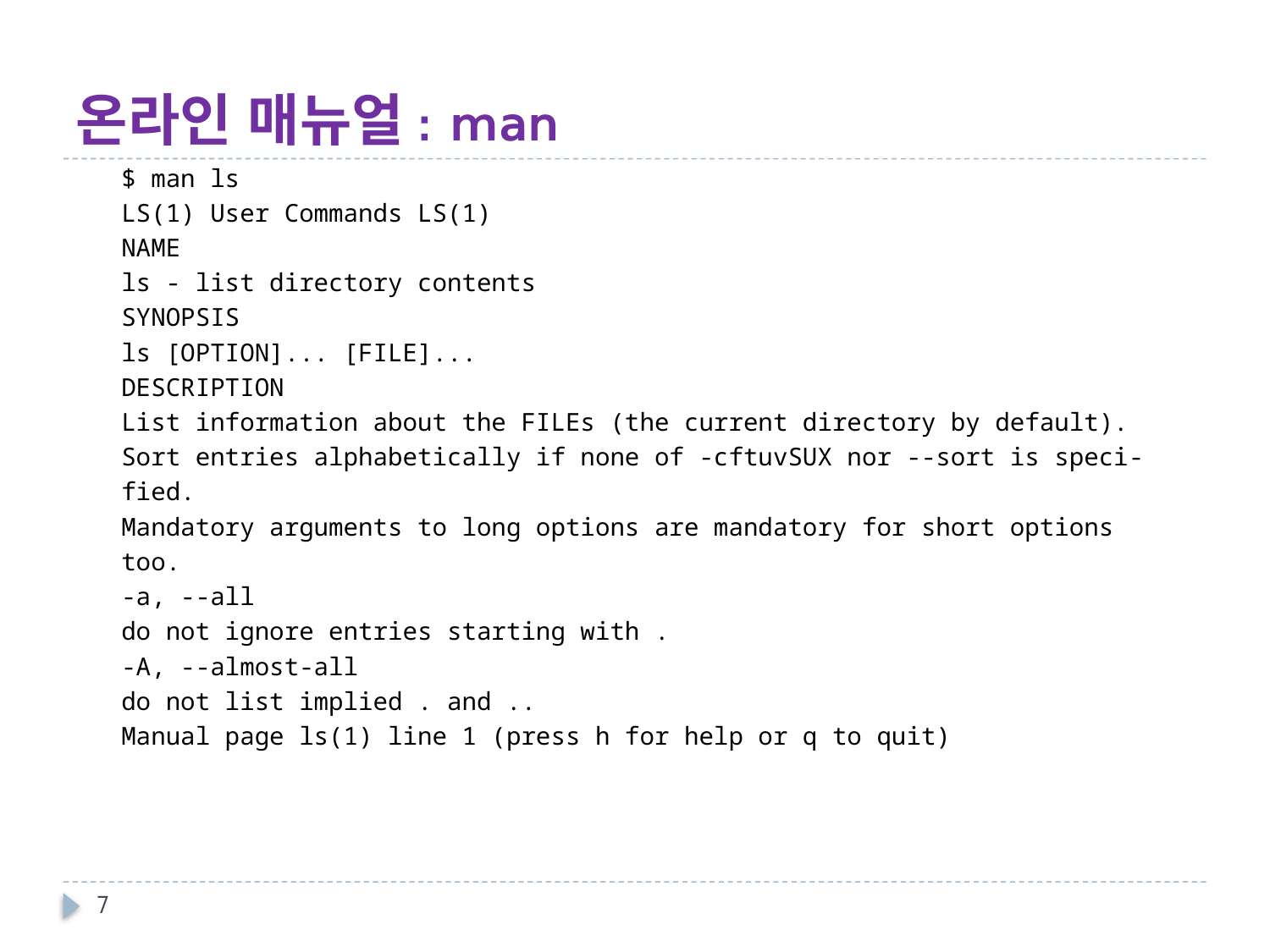

# 온라인 매뉴얼: man
$ man ls
LS(1) User Commands LS(1)
NAME
ls - list directory contents
SYNOPSIS
ls [OPTION]... [FILE]...
DESCRIPTION
List information about the FILEs (the current directory by default).
Sort entries alphabetically if none of -cftuvSUX nor --sort is speci‐
fied.
Mandatory arguments to long options are mandatory for short options
too.
-a, --all
do not ignore entries starting with .
-A, --almost-all
do not list implied . and ..
Manual page ls(1) line 1 (press h for help or q to quit)

7